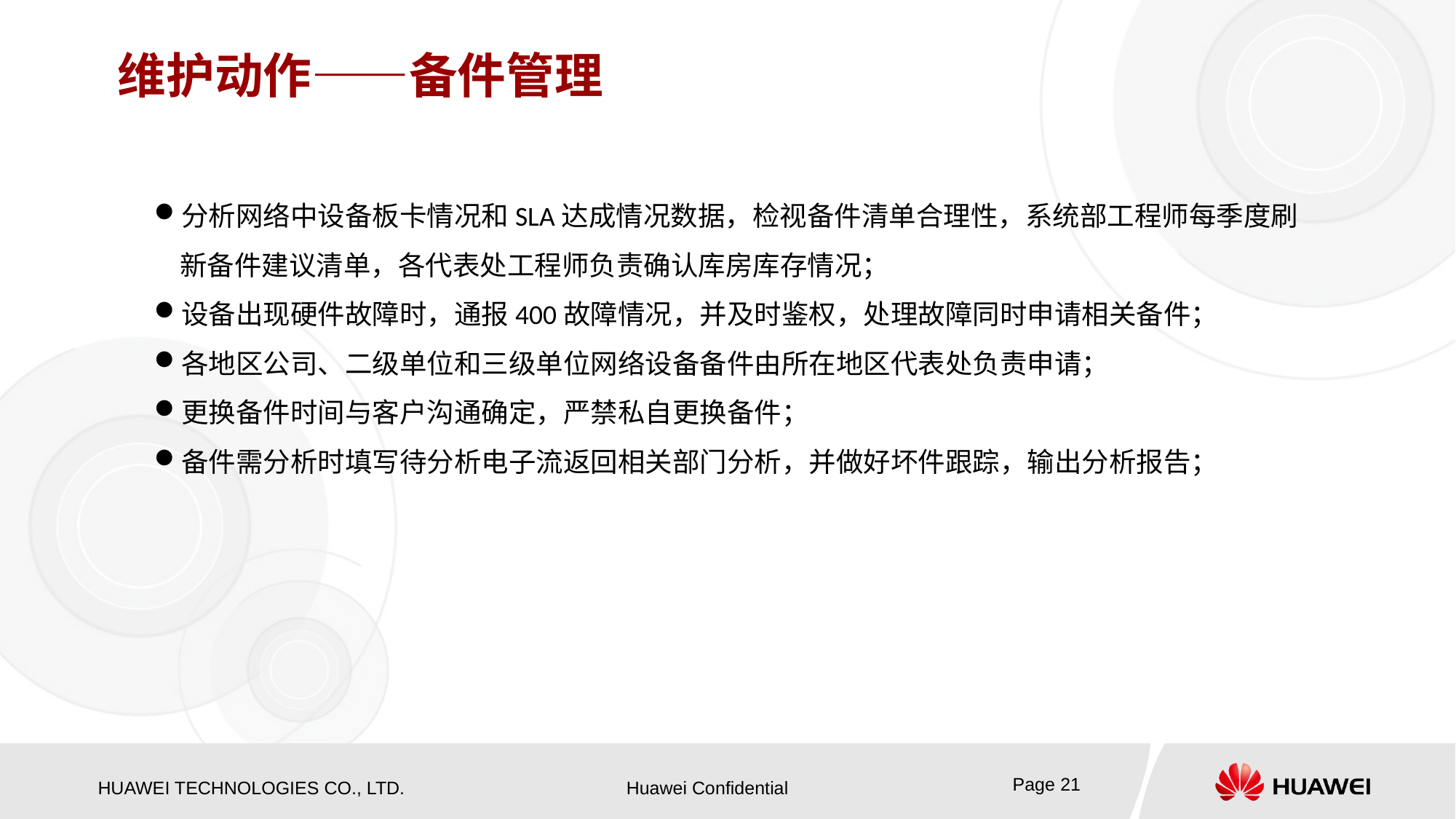

# 维护动作——备件管理
分析网络中设备板卡情况和SLA达成情况数据，检视备件清单合理性，系统部工程师每季度刷新备件建议清单，各代表处工程师负责确认库房库存情况；
设备出现硬件故障时，通报400故障情况，并及时鉴权，处理故障同时申请相关备件；
各地区公司、二级单位和三级单位网络设备备件由所在地区代表处负责申请；
更换备件时间与客户沟通确定，严禁私自更换备件；
备件需分析时填写待分析电子流返回相关部门分析，并做好坏件跟踪，输出分析报告；